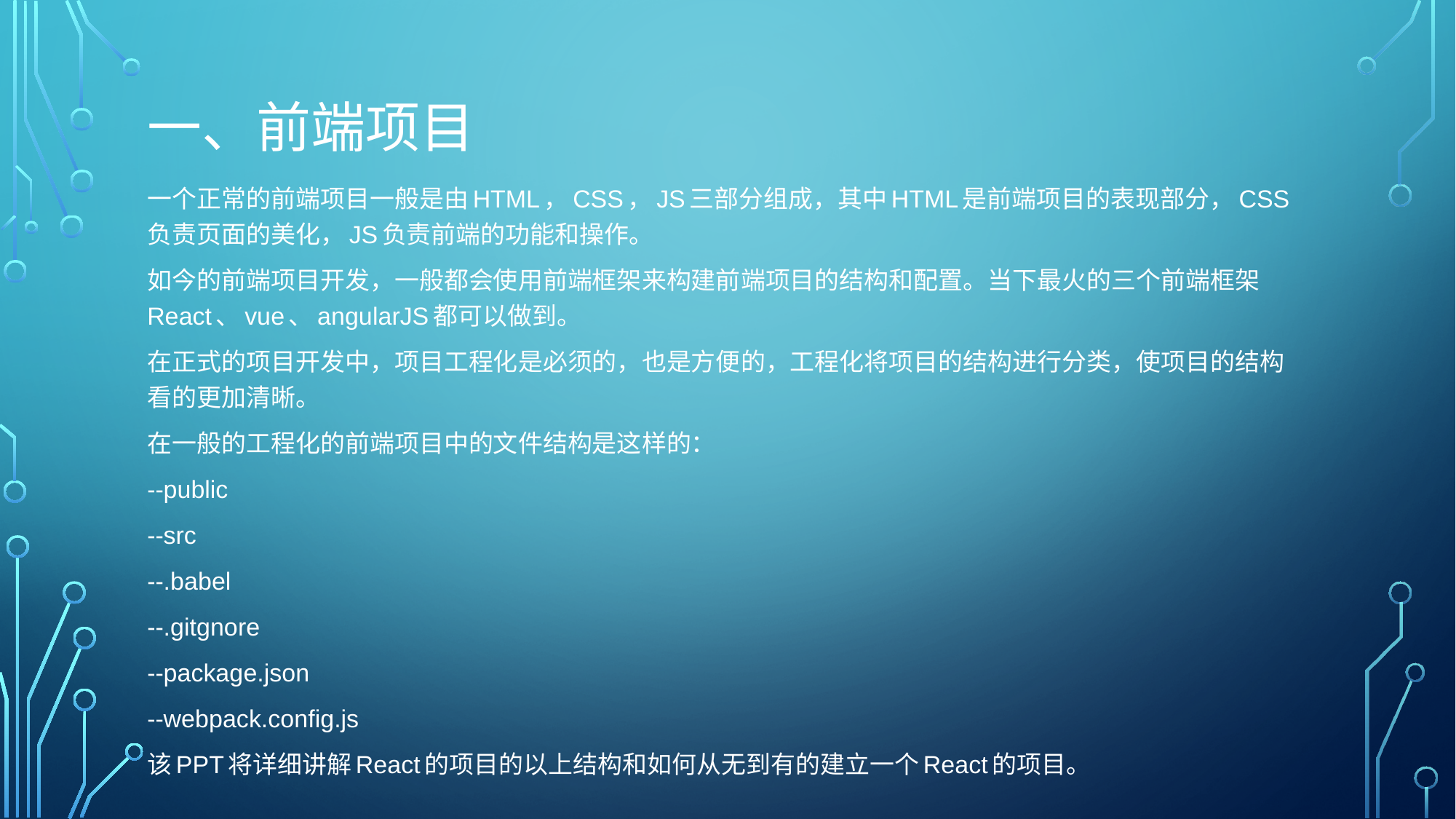

# 一、前端项目
一个正常的前端项目一般是由HTML，CSS，JS三部分组成，其中HTML是前端项目的表现部分，CSS负责页面的美化，JS负责前端的功能和操作。
如今的前端项目开发，一般都会使用前端框架来构建前端项目的结构和配置。当下最火的三个前端框架React、vue、angularJS都可以做到。
在正式的项目开发中，项目工程化是必须的，也是方便的，工程化将项目的结构进行分类，使项目的结构看的更加清晰。
在一般的工程化的前端项目中的文件结构是这样的：
--public
--src
--.babel
--.gitgnore
--package.json
--webpack.config.js
该PPT将详细讲解React的项目的以上结构和如何从无到有的建立一个React的项目。